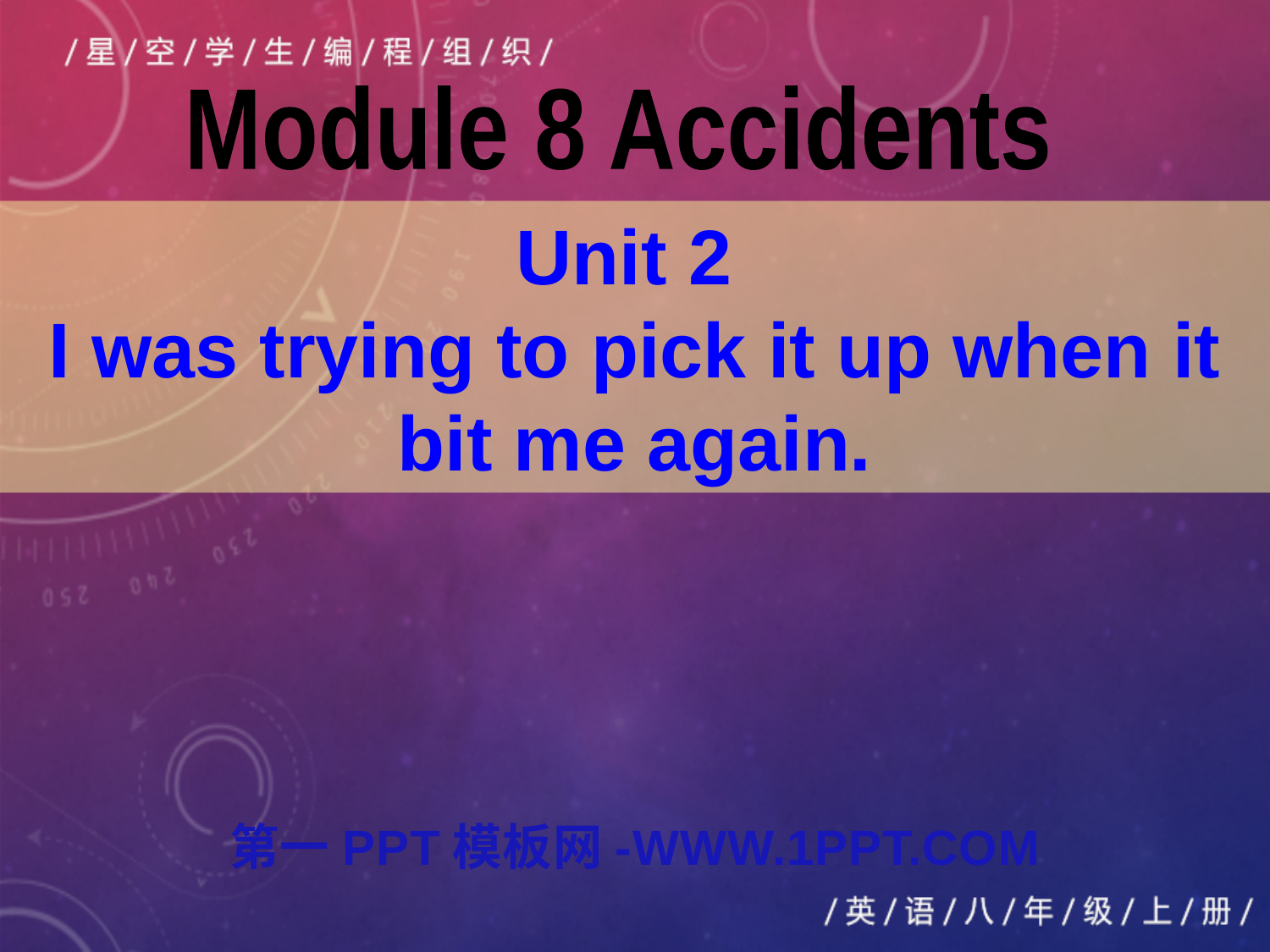

Module 8 Accidents
Unit 2
I was trying to pick it up when it bit me again.
第一PPT模板网-WWW.1PPT.COM